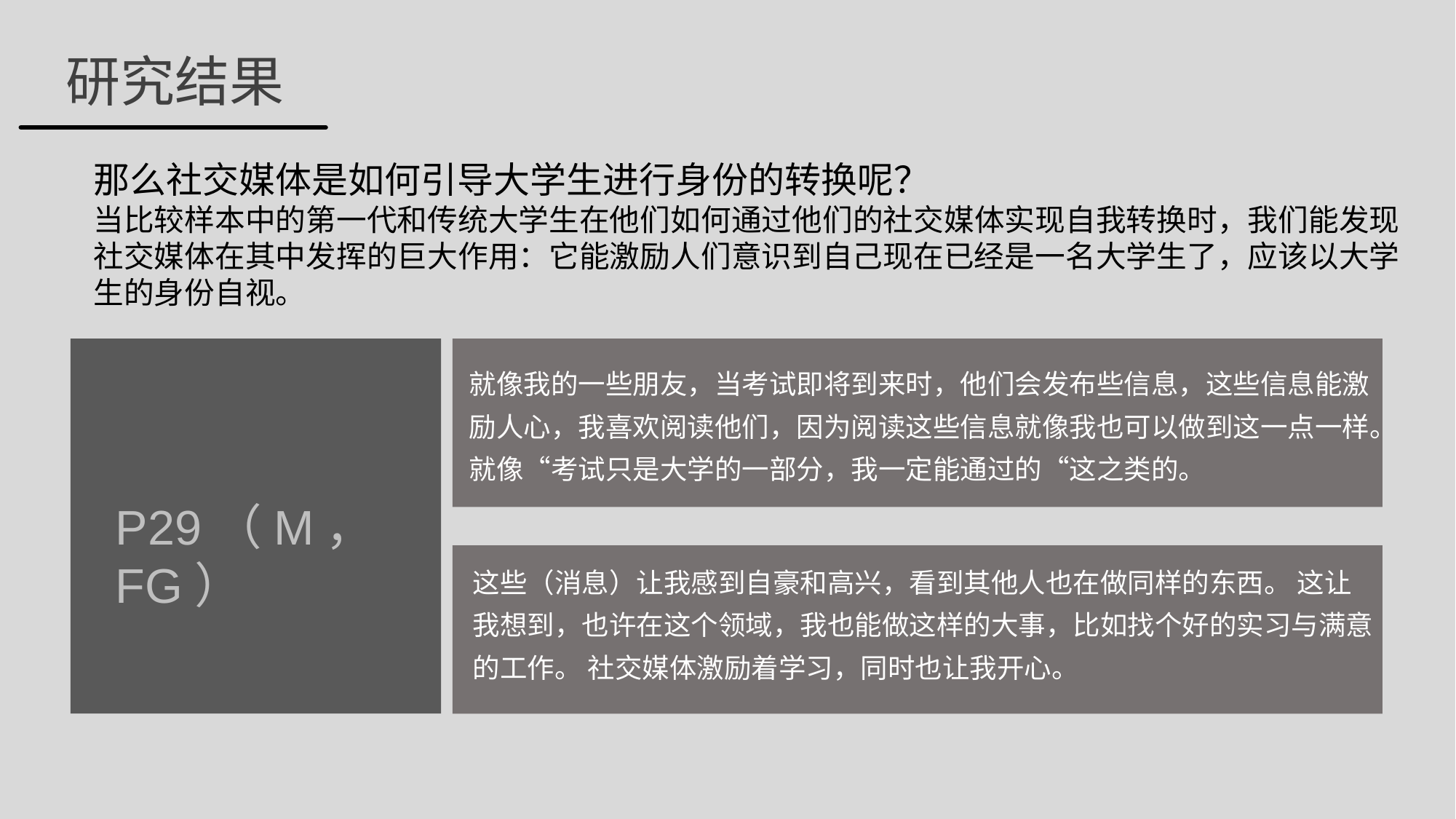

研究结果
那么社交媒体是如何引导大学生进行身份的转换呢？
当比较样本中的第一代和传统大学生在他们如何通过他们的社交媒体实现自我转换时，我们能发现社交媒体在其中发挥的巨大作用：它能激励人们意识到自己现在已经是一名大学生了，应该以大学生的身份自视。

就像我的一些朋友，当考试即将到来时，他们会发布些信息，这些信息能激励人心，我喜欢阅读他们，因为阅读这些信息就像我也可以做到这一点一样。就像“考试只是大学的一部分，我一定能通过的“这之类的。
P29（M，FG）

这些（消息）让我感到自豪和高兴，看到其他人也在做同样的东西。 这让我想到，也许在这个领域，我也能做这样的大事，比如找个好的实习与满意的工作。 社交媒体激励着学习，同时也让我开心。